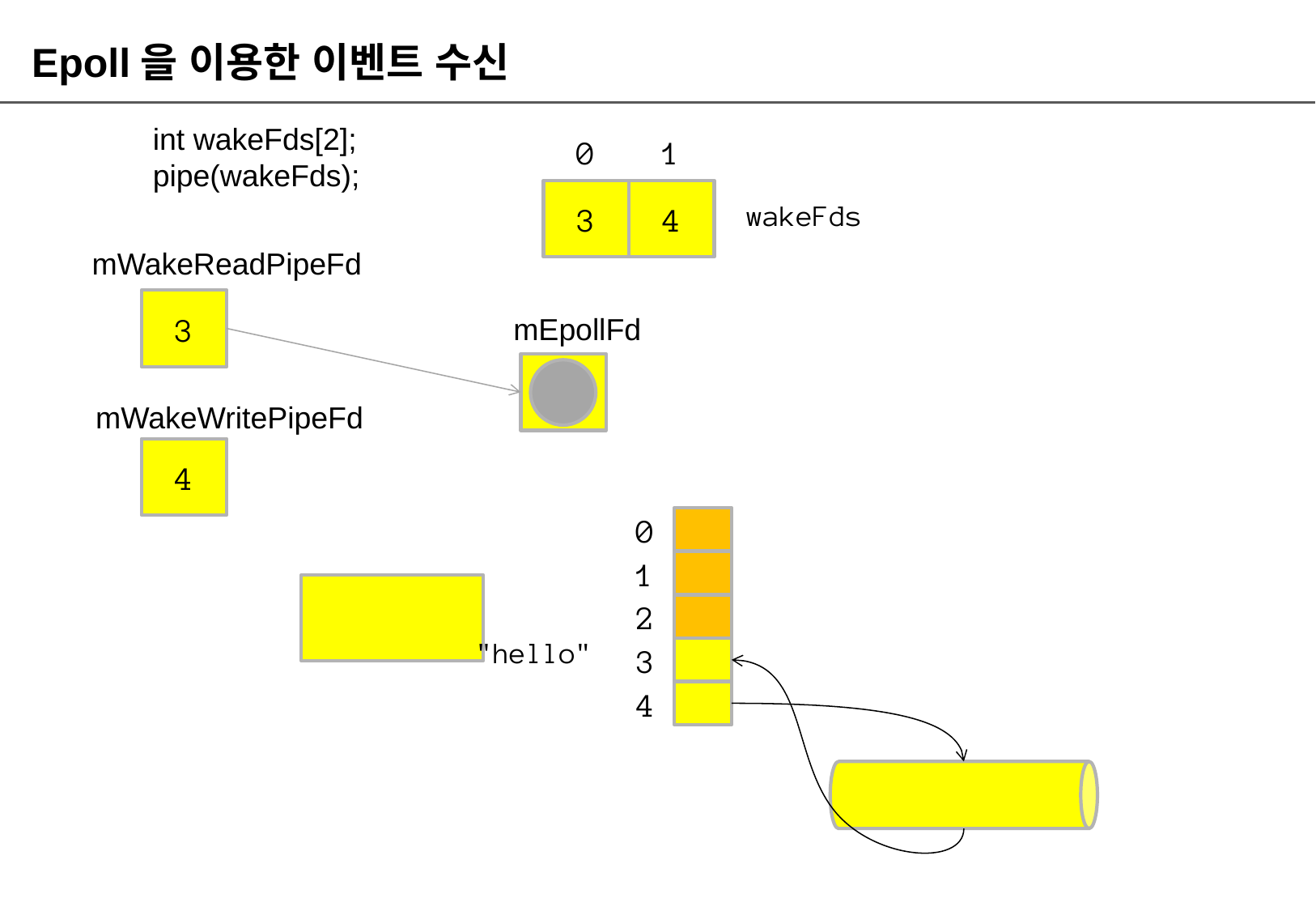

# Epoll을 이용한 이벤트 수신
int wakeFds[2];
pipe(wakeFds);
0
1
3
4
wakeFds
mWakeReadPipeFd
3
mEpollFd

mWakeWritePipeFd
4
0

1

2

"hello"
3

4